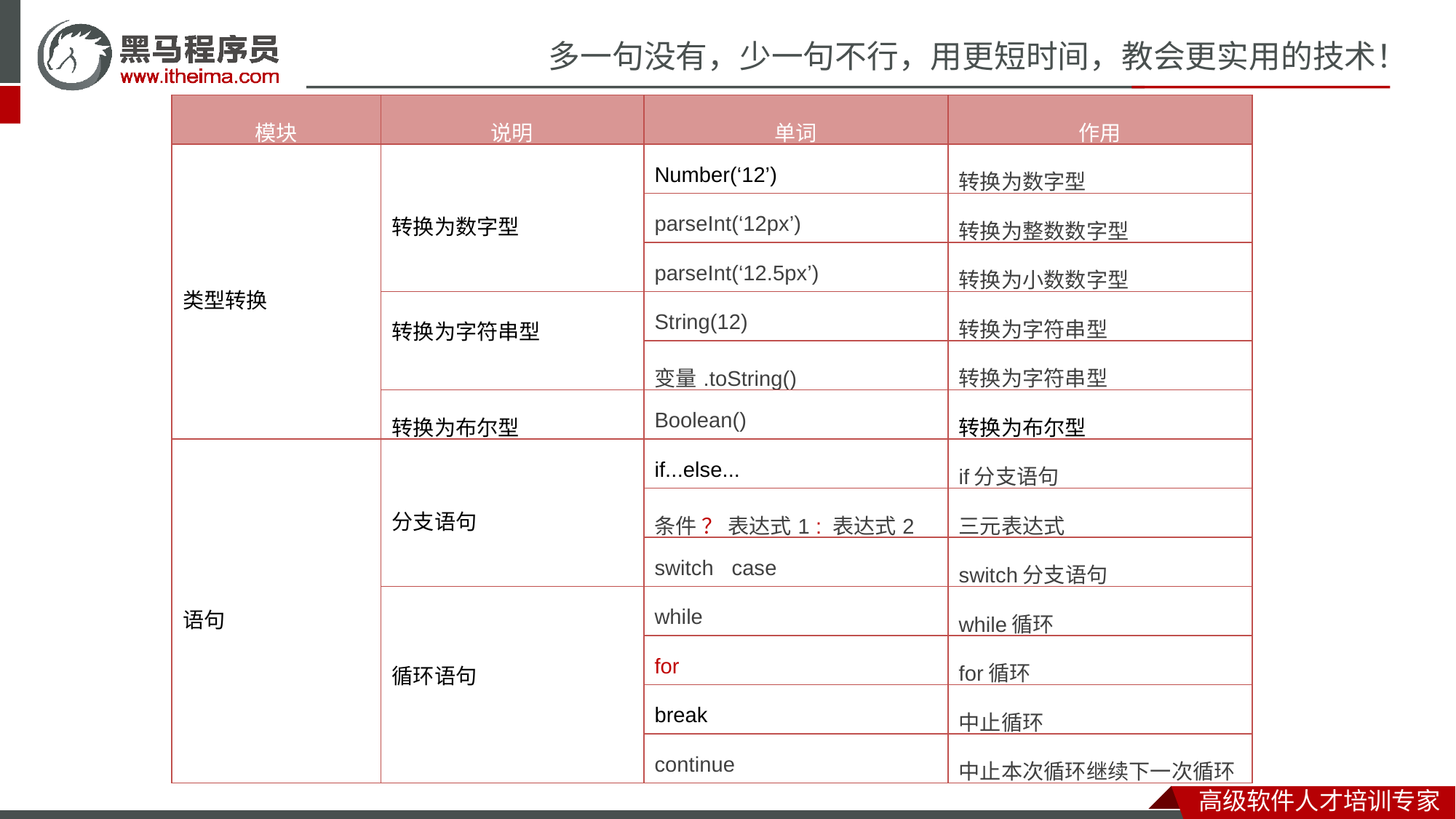

| 模块 | 说明 | 单词 | 作用 |
| --- | --- | --- | --- |
| 类型转换 | 转换为数字型 | Number(‘12’) | 转换为数字型 |
|  |  | parseInt(‘12px’) | 转换为整数数字型 |
|  |  | parseInt(‘12.5px’) | 转换为小数数字型 |
|  | 转换为字符串型 | String(12) | 转换为字符串型 |
|  |  | 变量.toString() | 转换为字符串型 |
|  | 转换为布尔型 | Boolean() | 转换为布尔型 |
| 语句 | 分支语句 | if...else... | if分支语句 |
|  |  | 条件 ？ 表达式1 : 表达式2 | 三元表达式 |
|  |  | switch case | switch分支语句 |
|  | 循环语句 | while | while循环 |
|  |  | for | for循环 |
|  |  | break | 中止循环 |
|  |  | continue | 中止本次循环继续下一次循环 |